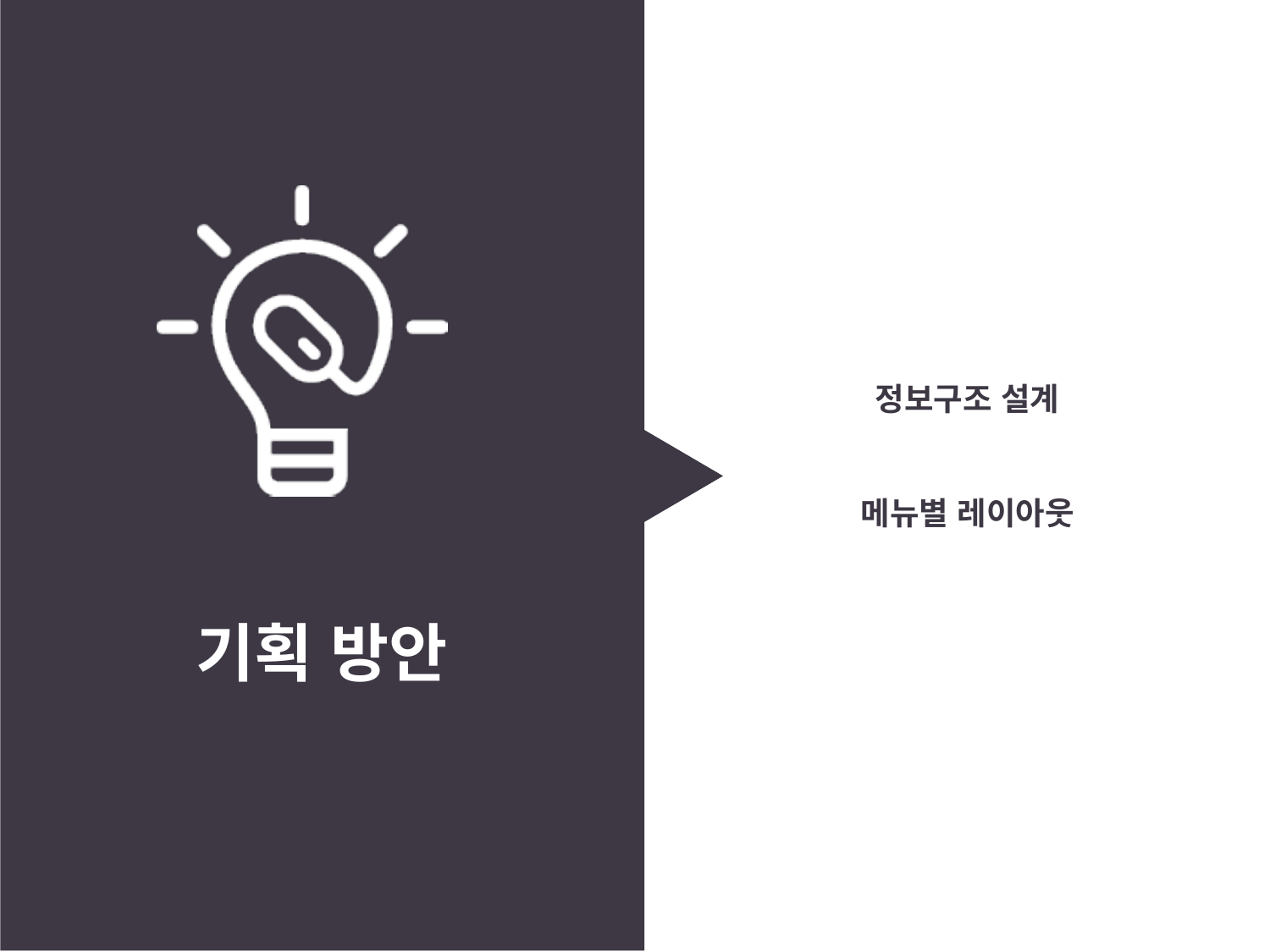

정보구조 설계

메뉴별 레이아웃

# 기획 방안